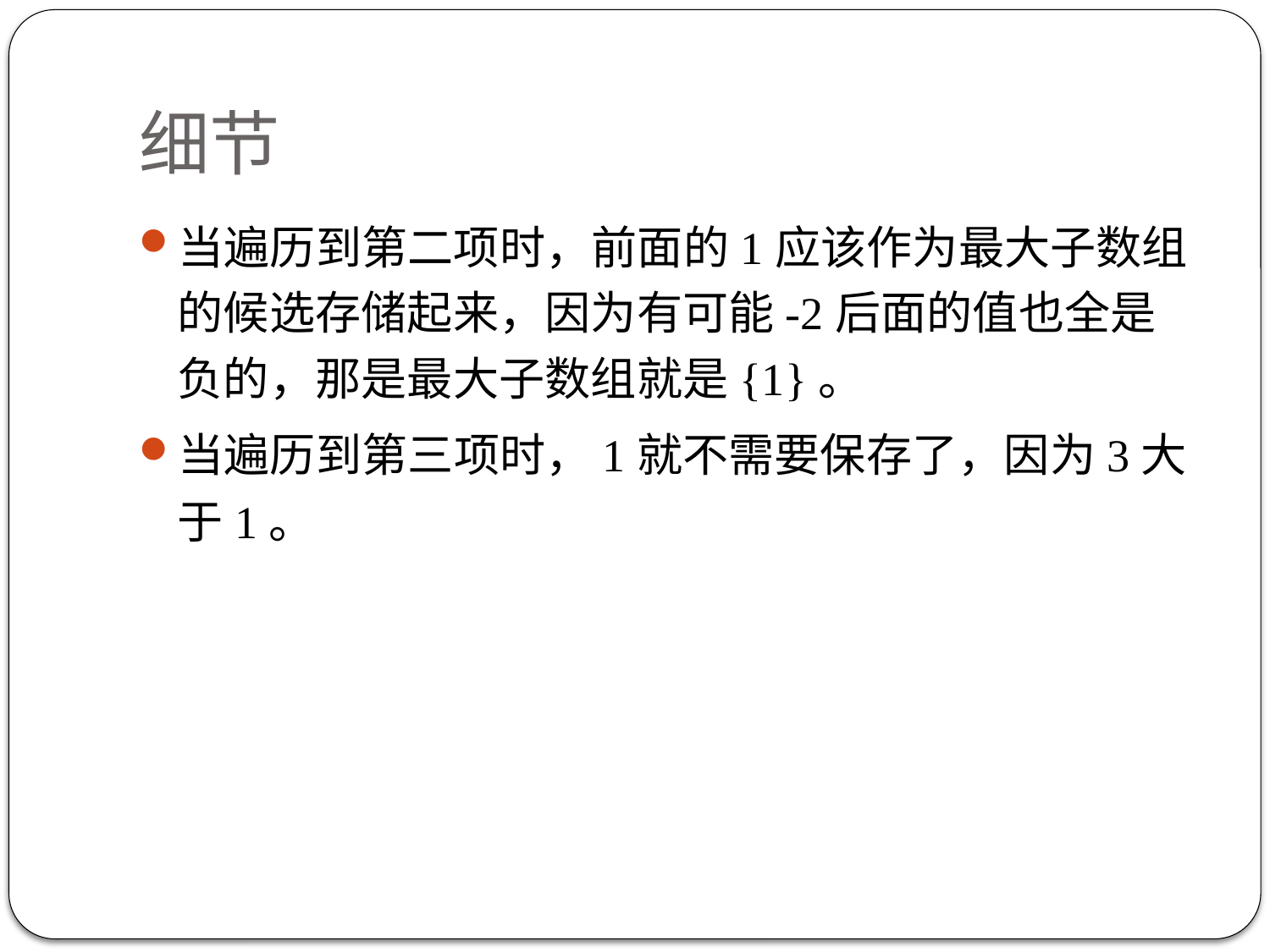

# 细节
当遍历到第二项时，前面的1应该作为最大子数组的候选存储起来，因为有可能-2后面的值也全是负的，那是最大子数组就是{1}。
当遍历到第三项时，1就不需要保存了，因为3大于1。